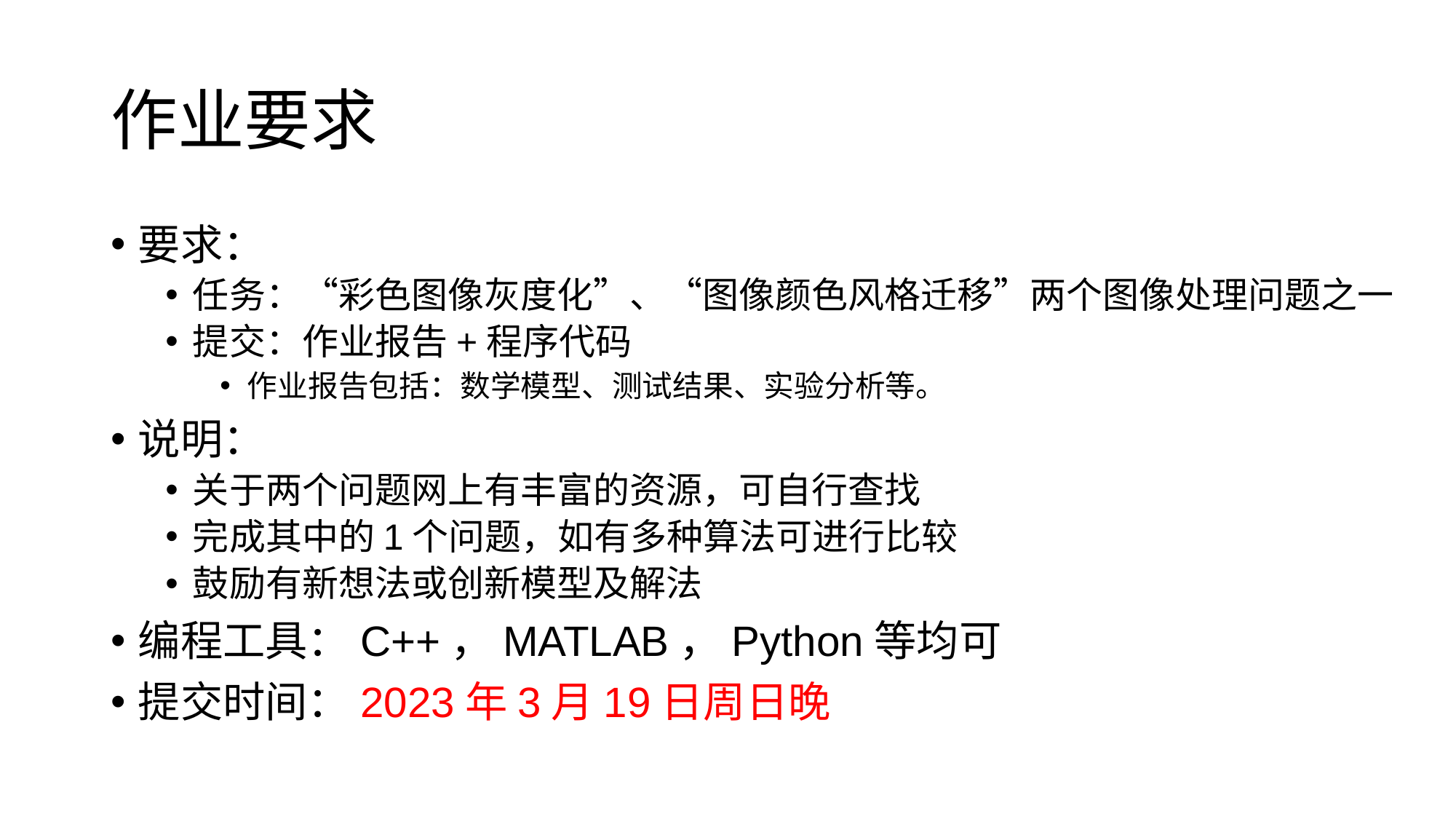

# 作业要求
要求：
任务：“彩色图像灰度化”、“图像颜色风格迁移”两个图像处理问题之一
提交：作业报告+程序代码
作业报告包括：数学模型、测试结果、实验分析等。
说明：
关于两个问题网上有丰富的资源，可自行查找
完成其中的1个问题，如有多种算法可进行比较
鼓励有新想法或创新模型及解法
编程工具：C++，MATLAB，Python等均可
提交时间：2023年3月19日周日晚